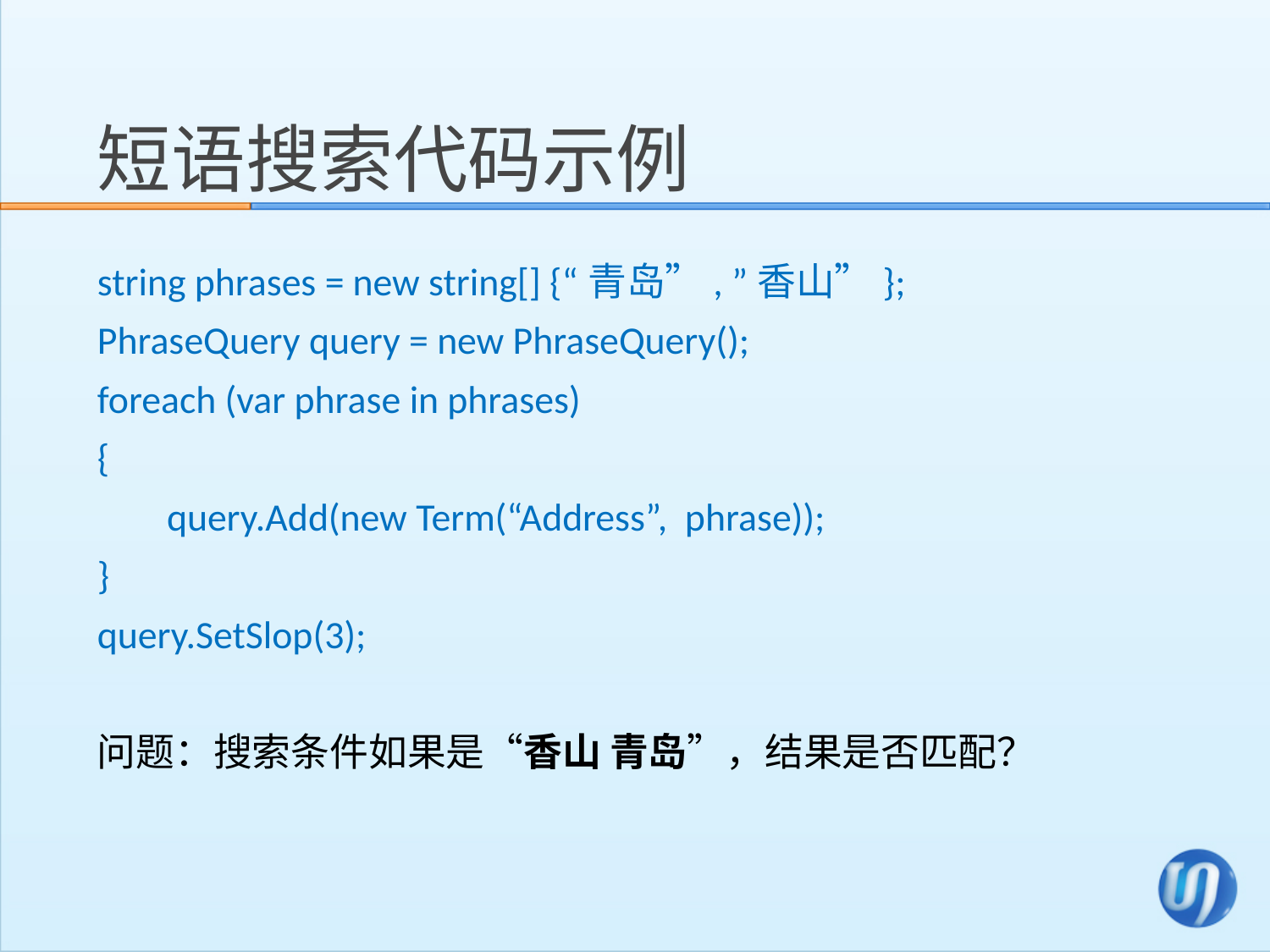

# 短语搜索代码示例
string phrases = new string[] {“青岛”, ”香山”};
PhraseQuery query = new PhraseQuery();
foreach (var phrase in phrases)
{
        query.Add(new Term(“Address”,  phrase));
}
query.SetSlop(3);

问题：搜索条件如果是“香山 青岛”，结果是否匹配？